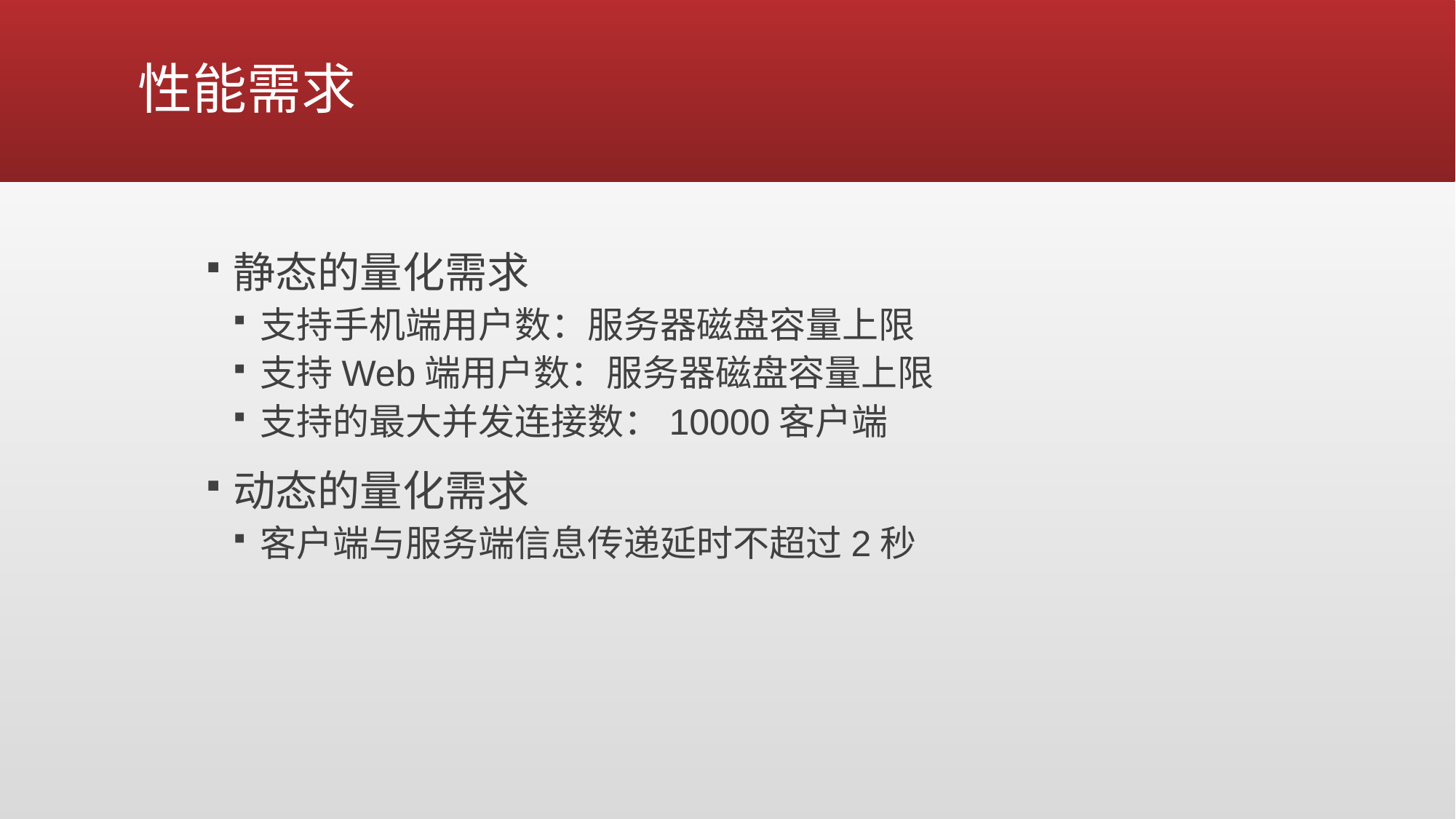

# 性能需求
静态的量化需求
支持手机端用户数：服务器磁盘容量上限
支持Web端用户数：服务器磁盘容量上限
支持的最大并发连接数：10000客户端
动态的量化需求
客户端与服务端信息传递延时不超过2秒